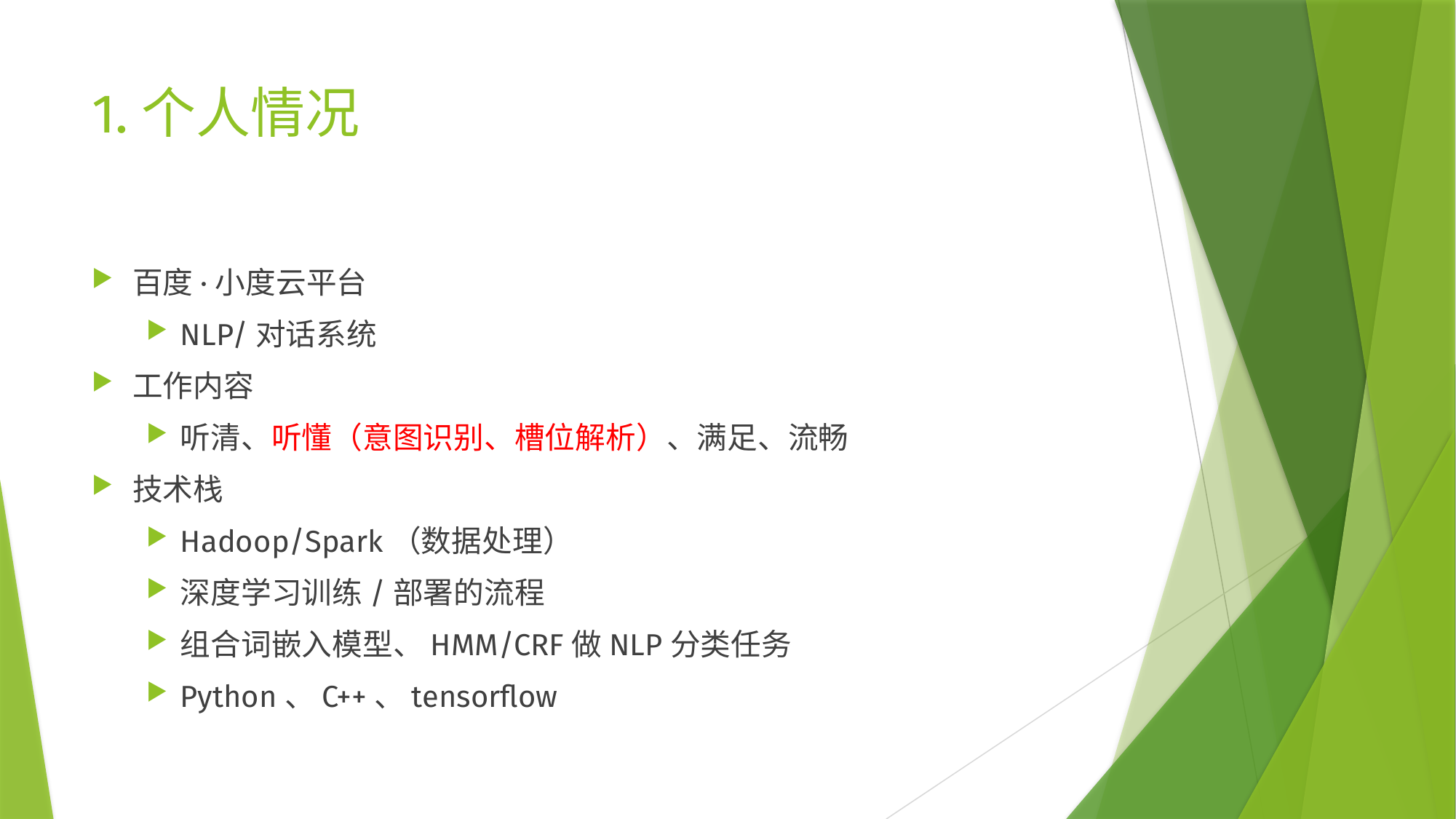

# 1.个人情况
百度·小度云平台
NLP/对话系统
工作内容
听清、听懂（意图识别、槽位解析）、满足、流畅
技术栈
Hadoop/Spark（数据处理）
深度学习训练/部署的流程
组合词嵌入模型、HMM/CRF做NLP分类任务
Python、C++、tensorflow